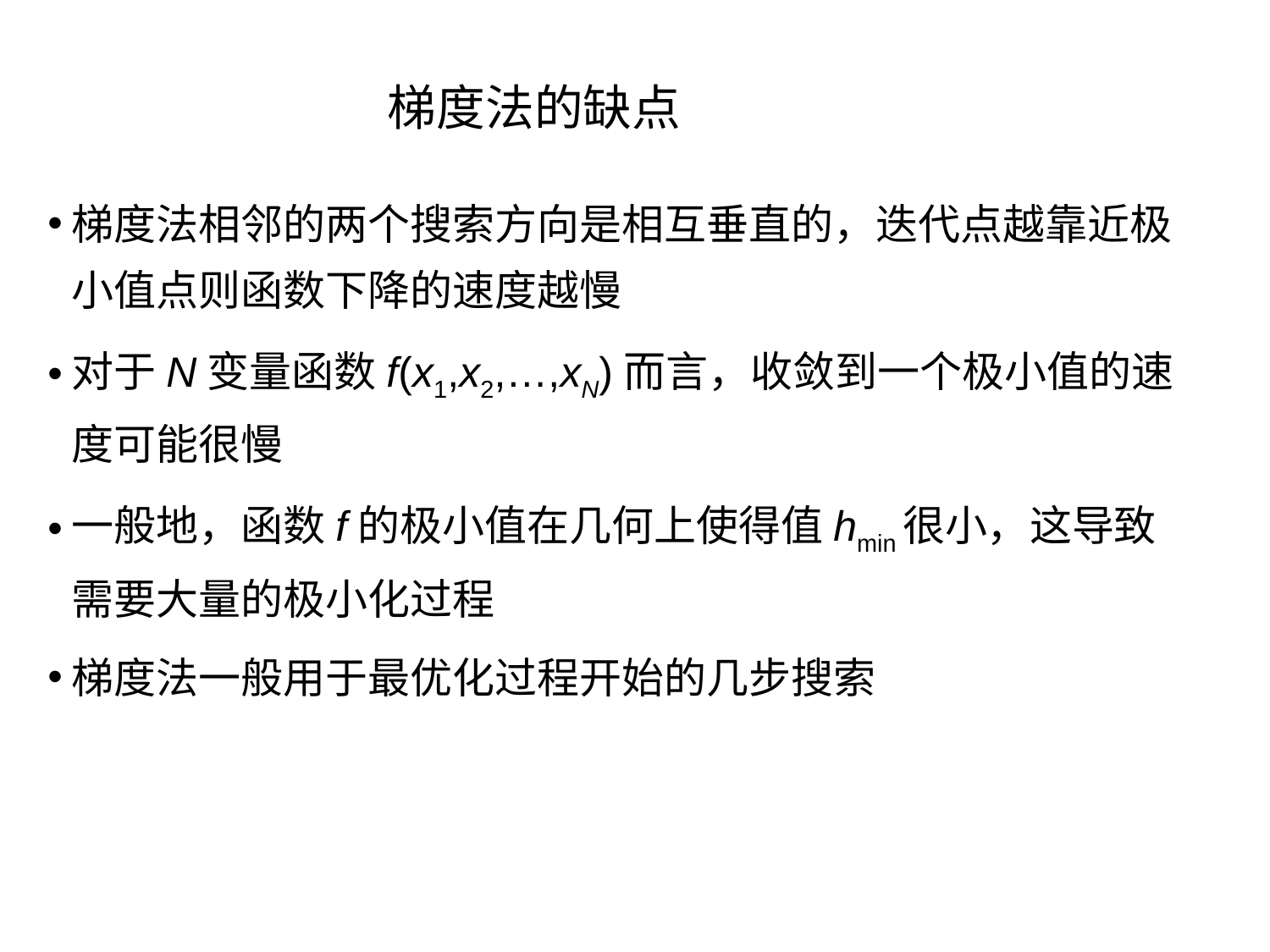

# 梯度法的缺点
梯度法相邻的两个搜索方向是相互垂直的，迭代点越靠近极小值点则函数下降的速度越慢
对于N变量函数f(x1,x2,…,xN)而言，收敛到一个极小值的速度可能很慢
一般地，函数f的极小值在几何上使得值hmin很小，这导致需要大量的极小化过程
梯度法一般用于最优化过程开始的几步搜索